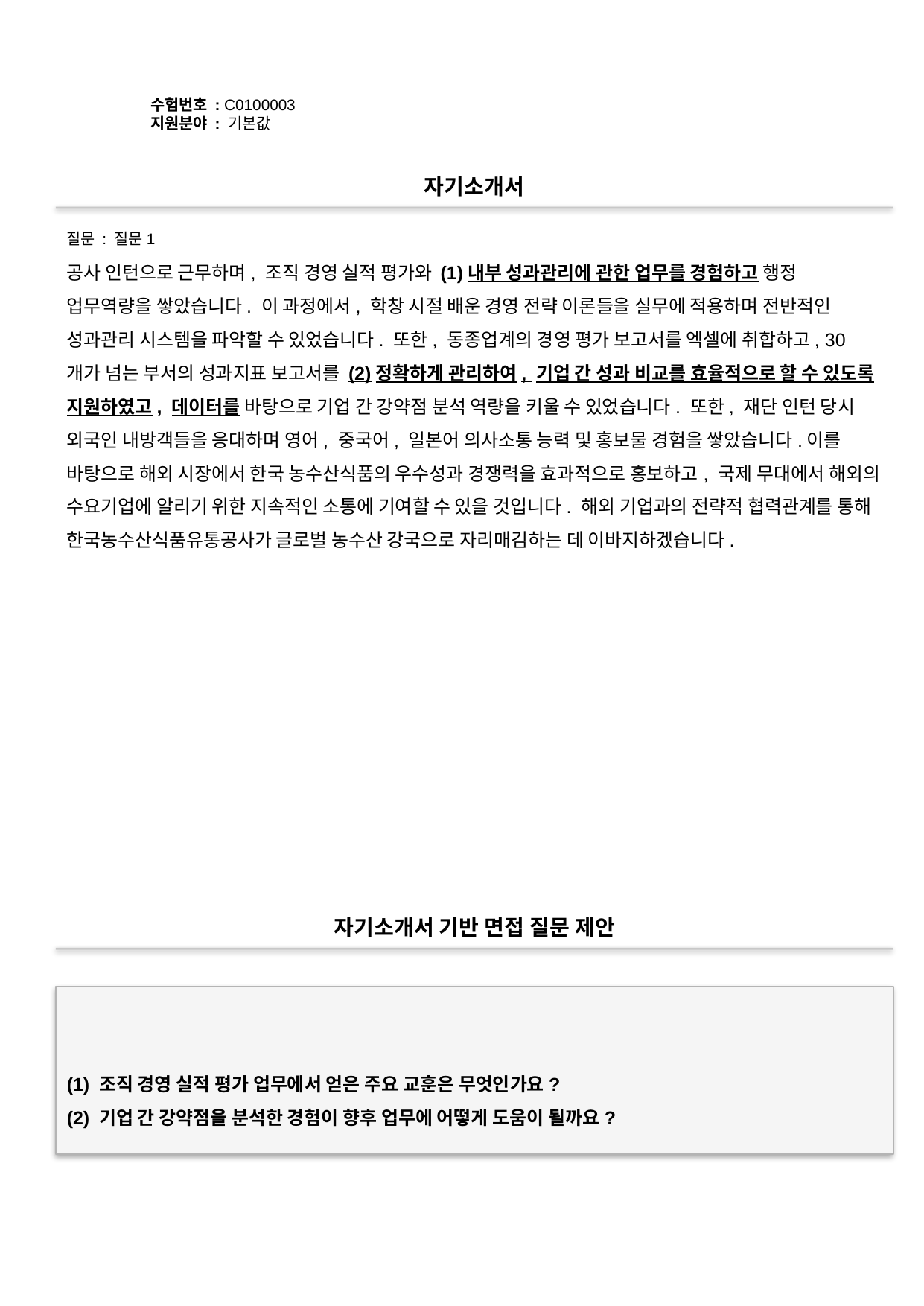

#

수험번호 : C0100003
지원분야 : 기본값

자기소개서

질문 : 질문1

공사 인턴으로 근무하며, 조직 경영 실적 평가와 (1)내부 성과관리에 관한 업무를 경험하고 행정 업무역량을 쌓았습니다. 이 과정에서, 학창 시절 배운 경영 전략 이론들을 실무에 적용하며 전반적인 성과관리 시스템을 파악할 수 있었습니다. 또한, 동종업계의 경영 평가 보고서를 엑셀에 취합하고, 30개가 넘는 부서의 성과지표 보고서를 (2)정확하게 관리하여, 기업 간 성과 비교를 효율적으로 할 수 있도록 지원하였고, 데이터를 바탕으로 기업 간 강약점 분석 역량을 키울 수 있었습니다. 또한, 재단 인턴 당시 외국인 내방객들을 응대하며 영어, 중국어, 일본어 의사소통 능력 및 홍보물 경험을 쌓았습니다.이를 바탕으로 해외 시장에서 한국 농수산식품의 우수성과 경쟁력을 효과적으로 홍보하고, 국제 무대에서 해외의 수요기업에 알리기 위한 지속적인 소통에 기여할 수 있을 것입니다. 해외 기업과의 전략적 협력관계를 통해 한국농수산식품유통공사가 글로벌 농수산 강국으로 자리매김하는 데 이바지하겠습니다.

자기소개서 기반 면접 질문 제안

(1) 조직 경영 실적 평가 업무에서 얻은 주요 교훈은 무엇인가요?
(2) 기업 간 강약점을 분석한 경험이 향후 업무에 어떻게 도움이 될까요?